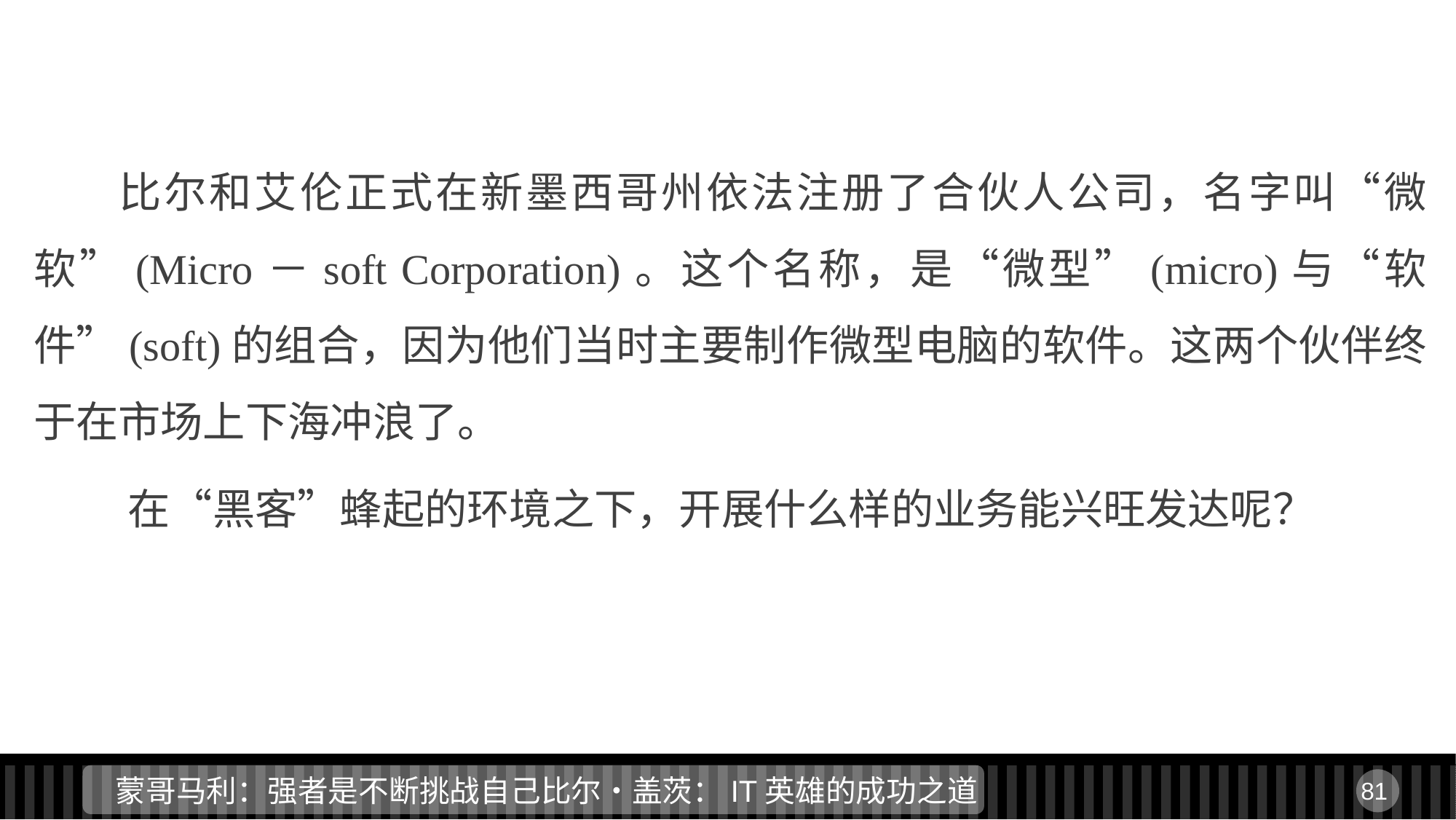

比尔和艾伦正式在新墨西哥州依法注册了合伙人公司，名字叫“微软”(Micro－soft Corporation)。这个名称，是“微型”(micro)与“软件”(soft)的组合，因为他们当时主要制作微型电脑的软件。这两个伙伴终于在市场上下海冲浪了。
在“黑客”蜂起的环境之下，开展什么样的业务能兴旺发达呢？